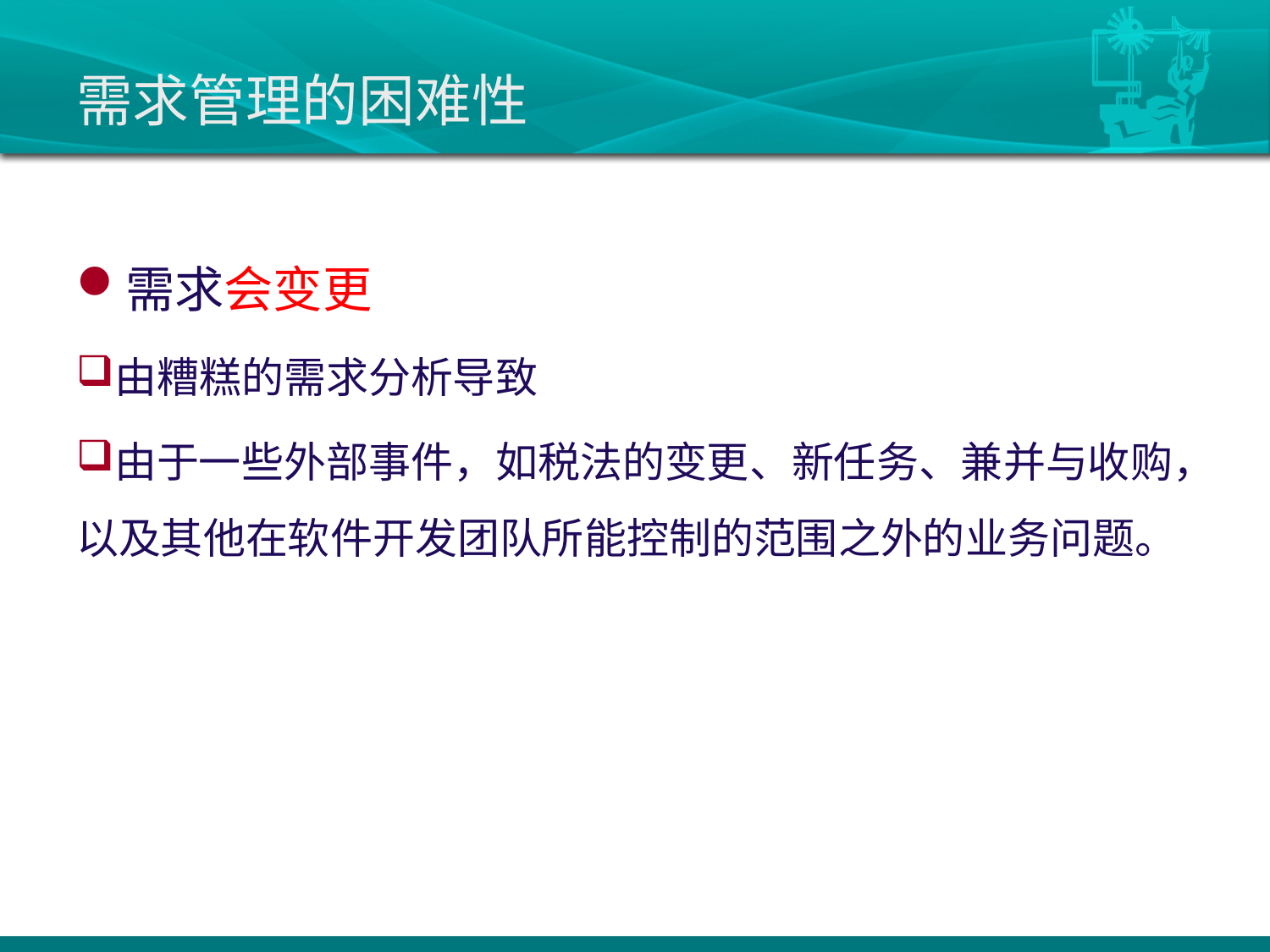

# 需求管理的困难性
需求会变更
由糟糕的需求分析导致
由于一些外部事件，如税法的变更、新任务、兼并与收购，以及其他在软件开发团队所能控制的范围之外的业务问题。